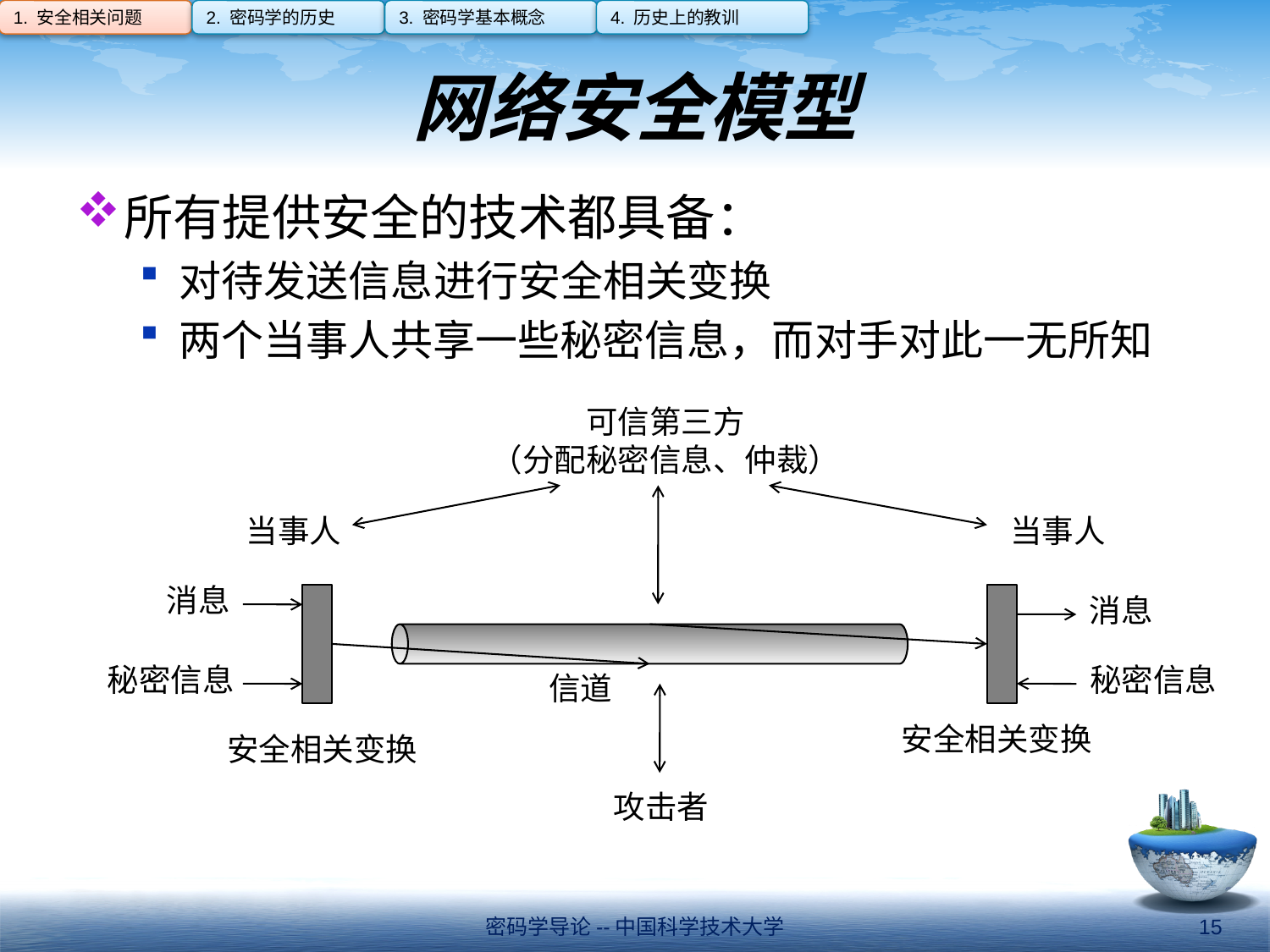

1. 安全相关问题
2. 密码学的历史
3. 密码学基本概念
4. 历史上的教训
# 网络安全模型
所有提供安全的技术都具备：
对待发送信息进行安全相关变换
两个当事人共享一些秘密信息，而对手对此一无所知

可信第三方
（分配秘密信息、仲裁）
当事人
当事人
消息

消息
秘密信息
秘密信息
信道
安全相关变换
安全相关变换
攻击者
密码学导论--中国科学技术大学
15